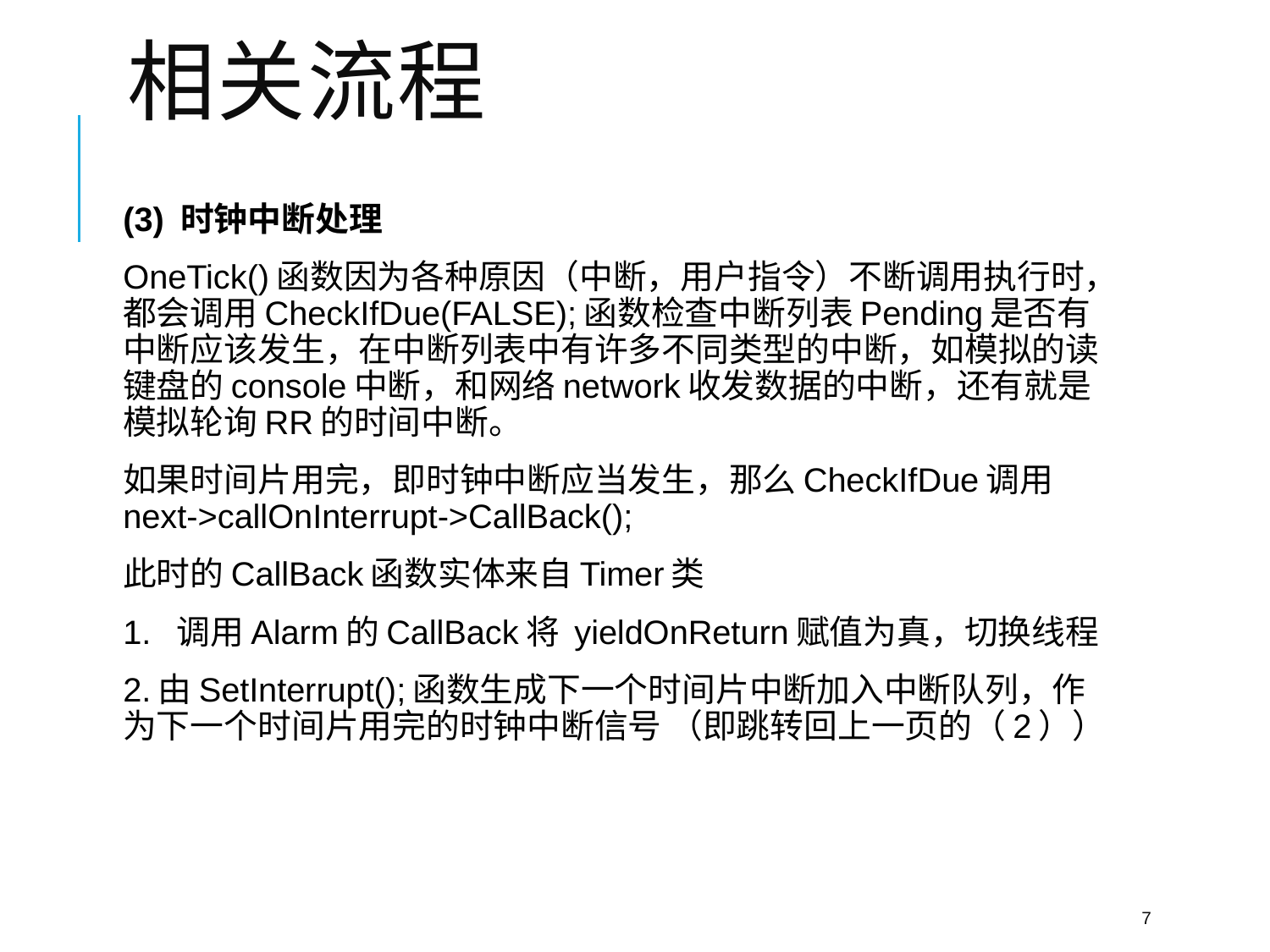

# 相关流程
(3) 时钟中断处理
OneTick()函数因为各种原因（中断，用户指令）不断调用执行时，都会调用CheckIfDue(FALSE);函数检查中断列表Pending是否有中断应该发生，在中断列表中有许多不同类型的中断，如模拟的读键盘的console中断，和网络network收发数据的中断，还有就是模拟轮询RR的时间中断。
如果时间片用完，即时钟中断应当发生，那么CheckIfDue调用 next->callOnInterrupt->CallBack();
此时的CallBack函数实体来自Timer类
1.  调用Alarm的CallBack将 yieldOnReturn赋值为真，切换线程
2.由SetInterrupt();函数生成下一个时间片中断加入中断队列，作为下一个时间片用完的时钟中断信号 （即跳转回上一页的（2））

7